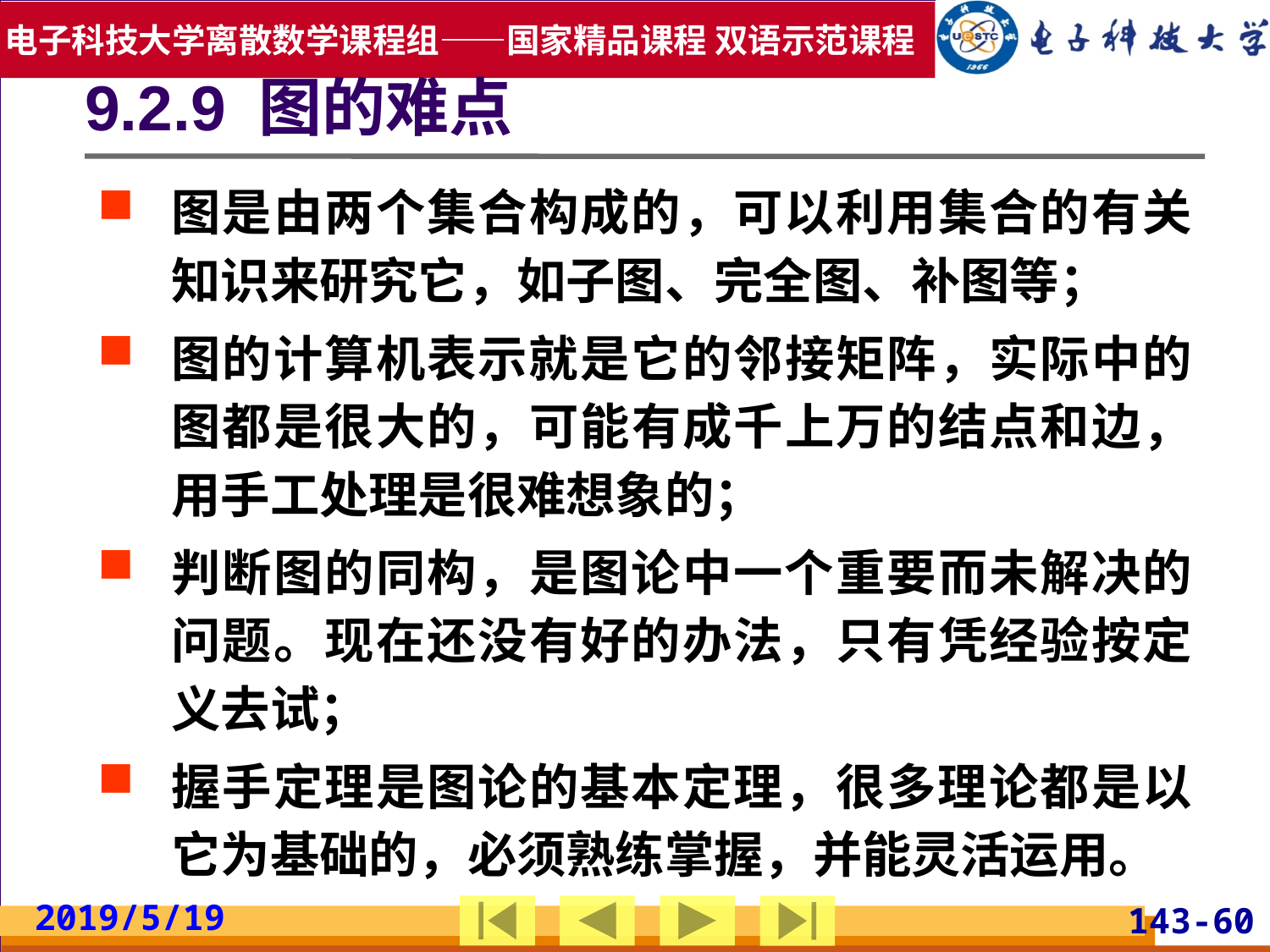

9.2.9 图的难点
图是由两个集合构成的，可以利用集合的有关知识来研究它，如子图、完全图、补图等；
图的计算机表示就是它的邻接矩阵，实际中的图都是很大的，可能有成千上万的结点和边，用手工处理是很难想象的；
判断图的同构，是图论中一个重要而未解决的问题。现在还没有好的办法，只有凭经验按定义去试；
握手定理是图论的基本定理，很多理论都是以它为基础的，必须熟练掌握，并能灵活运用。
2019/5/19